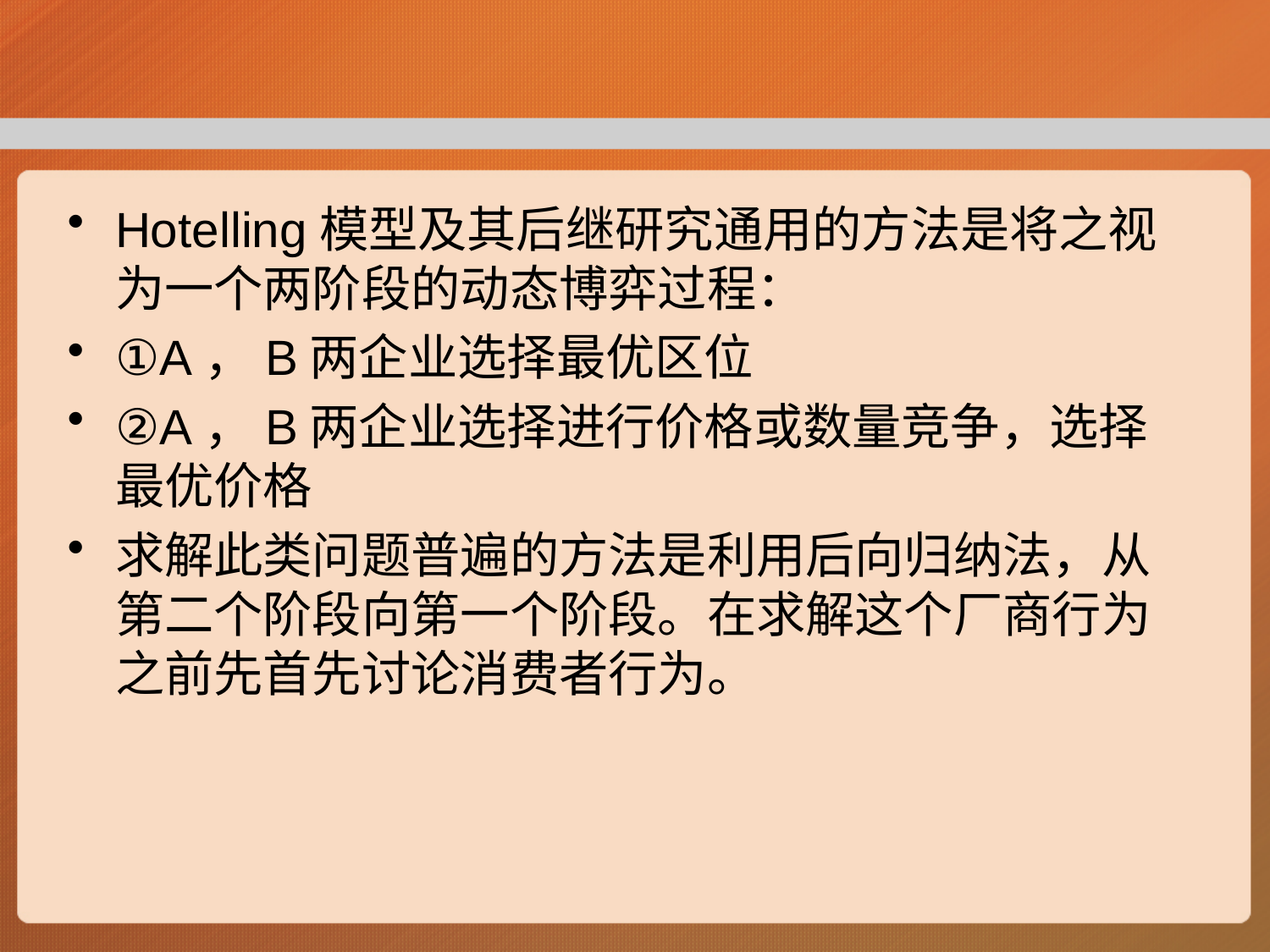

#
Hotelling模型及其后继研究通用的方法是将之视为一个两阶段的动态博弈过程：
①A，B两企业选择最优区位
②A，B两企业选择进行价格或数量竞争，选择最优价格
求解此类问题普遍的方法是利用后向归纳法，从第二个阶段向第一个阶段。在求解这个厂商行为之前先首先讨论消费者行为。